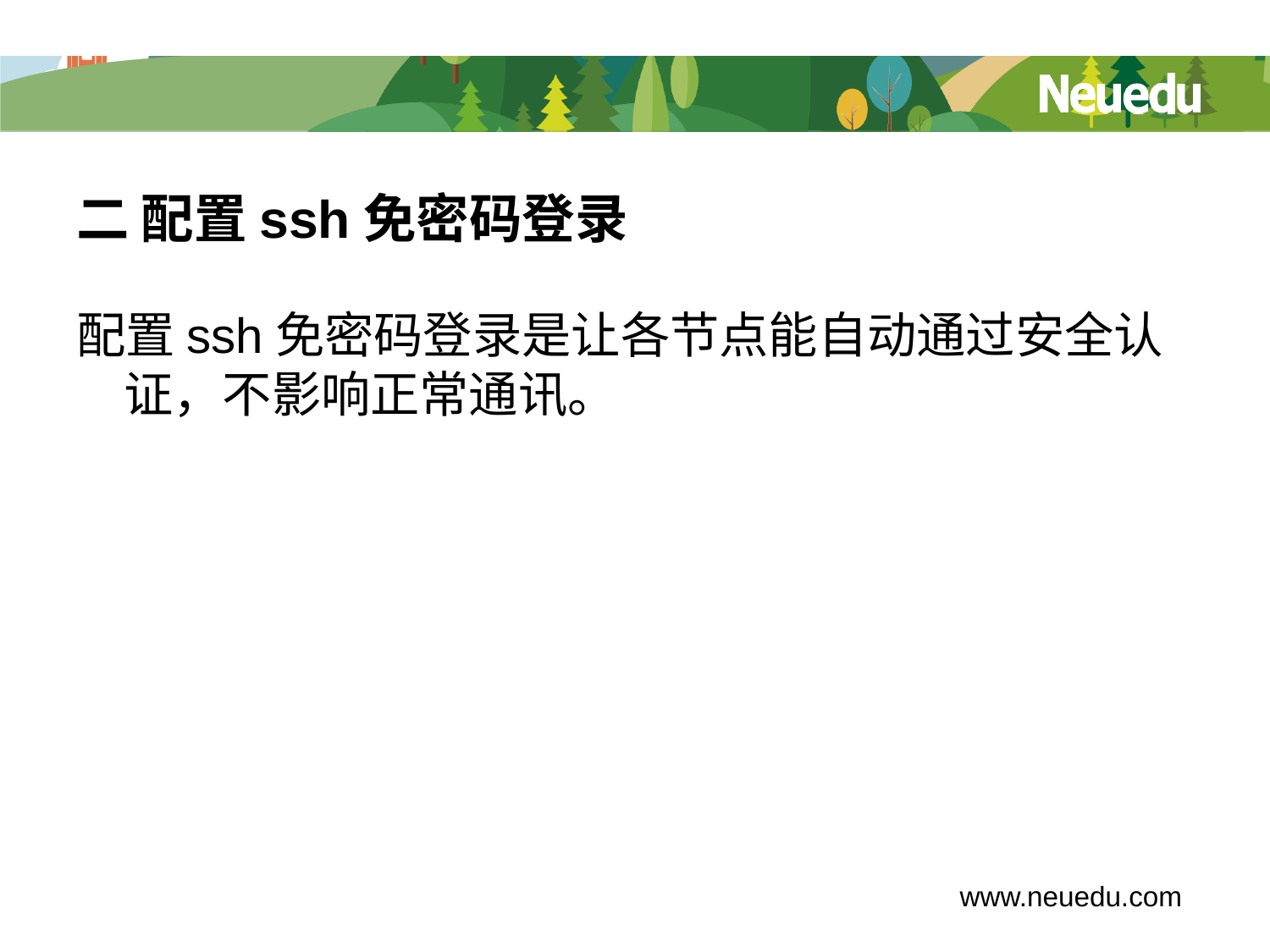

# 二 配置ssh免密码登录
配置ssh免密码登录是让各节点能自动通过安全认证，不影响正常通讯。